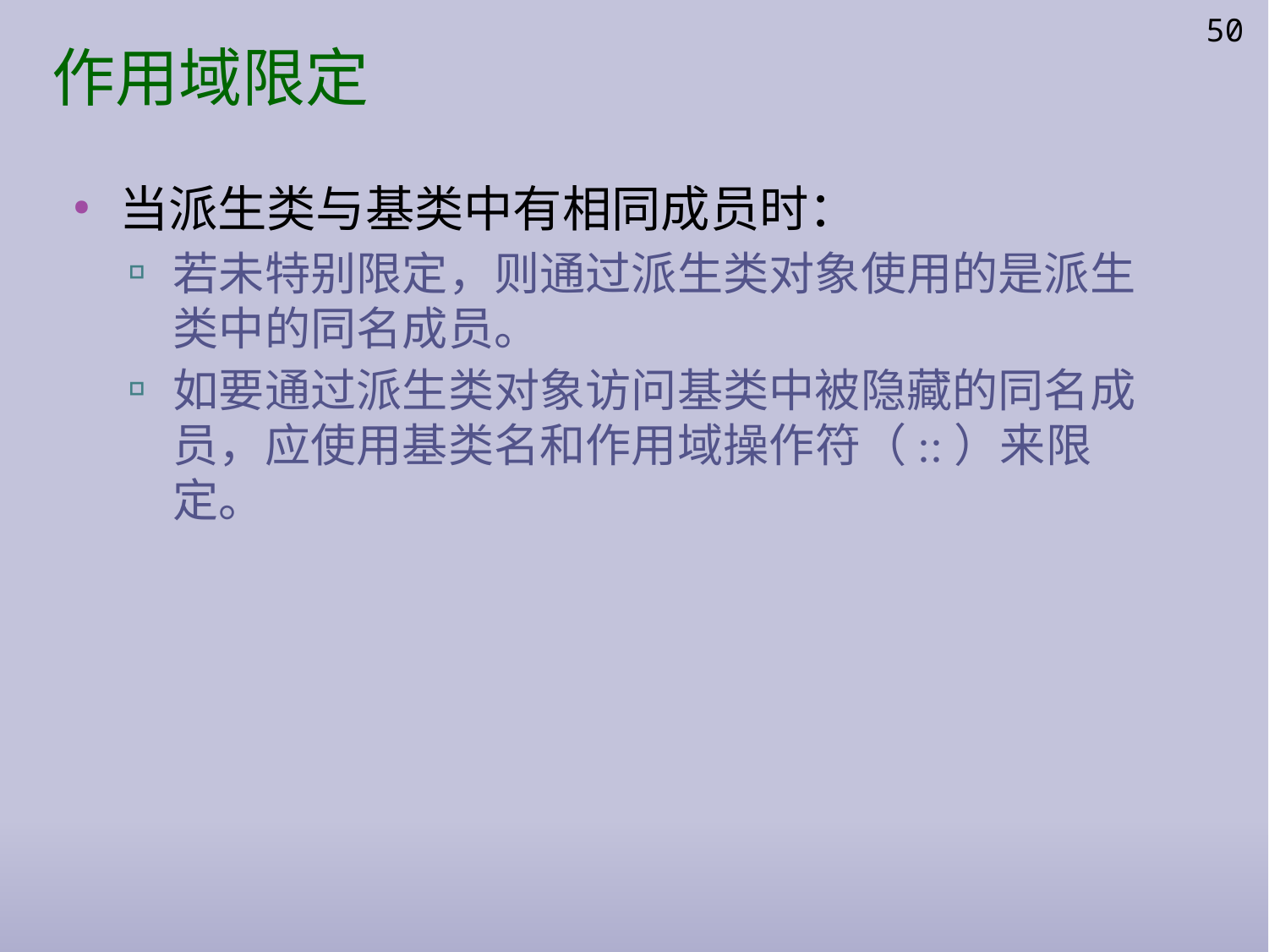

# 作用域限定
50
当派生类与基类中有相同成员时：
若未特别限定，则通过派生类对象使用的是派生类中的同名成员。
如要通过派生类对象访问基类中被隐藏的同名成员，应使用基类名和作用域操作符（::）来限定。